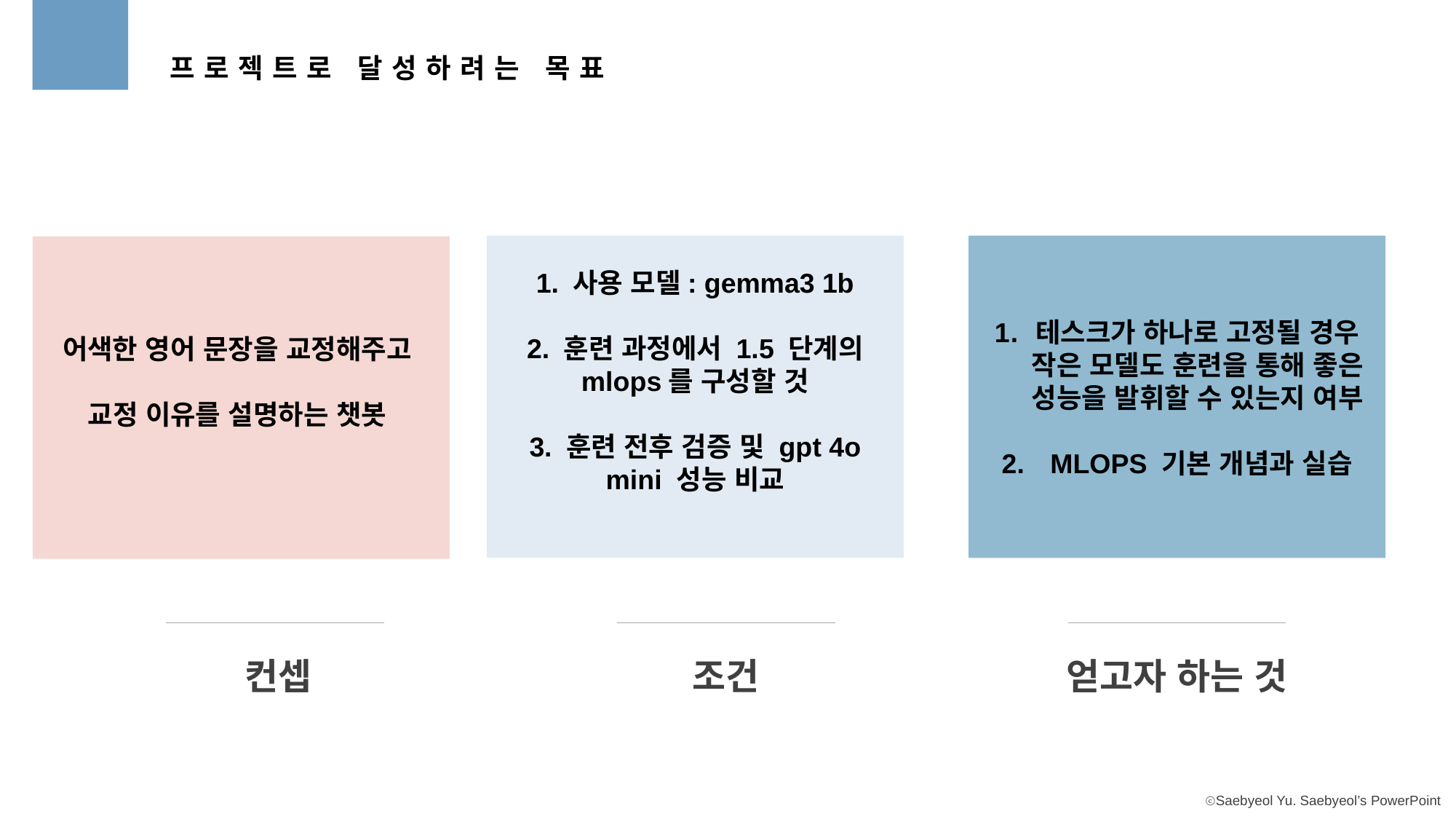

프로젝트로 달성하려는 목표
1. 사용 모델: gemma3 1b
2. 훈련 과정에서 1.5 단계의 mlops를 구성할 것
3. 훈련 전후 검증 및 gpt 4o mini 성능 비교

테스크가 하나로 고정될 경우 작은 모델도 훈련을 통해 좋은 성능을 발휘할 수 있는지 여부

 MLOPS 기본 개념과 실습
어색한 영어 문장을 교정해주고
교정 이유를 설명하는 챗봇

컨셉
조건
얻고자 하는 것